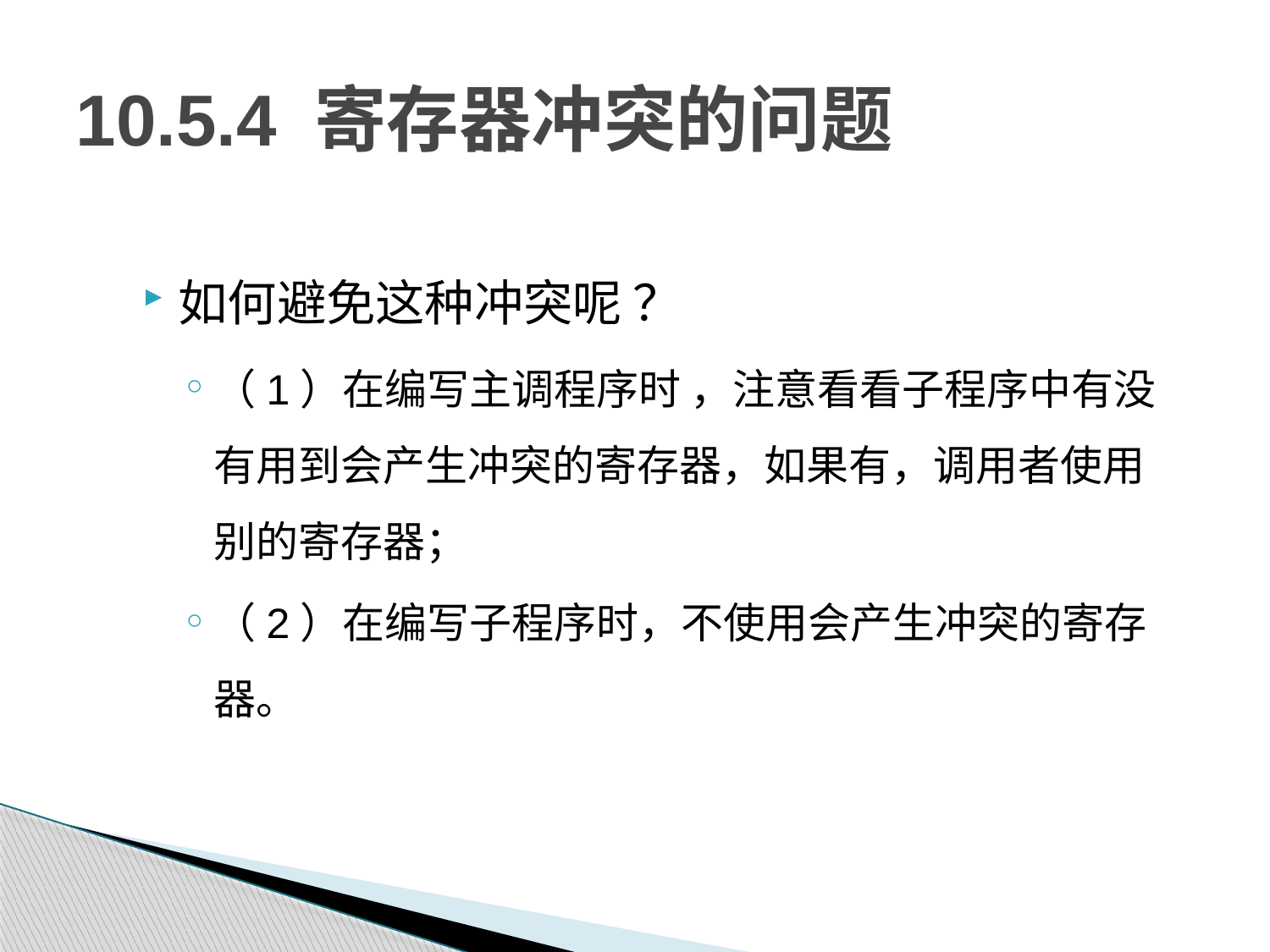

# 10.5.4 寄存器冲突的问题
如何避免这种冲突呢 ？
（1）在编写主调程序时 ，注意看看子程序中有没有用到会产生冲突的寄存器，如果有，调用者使用别的寄存器；
（2）在编写子程序时，不使用会产生冲突的寄存器。